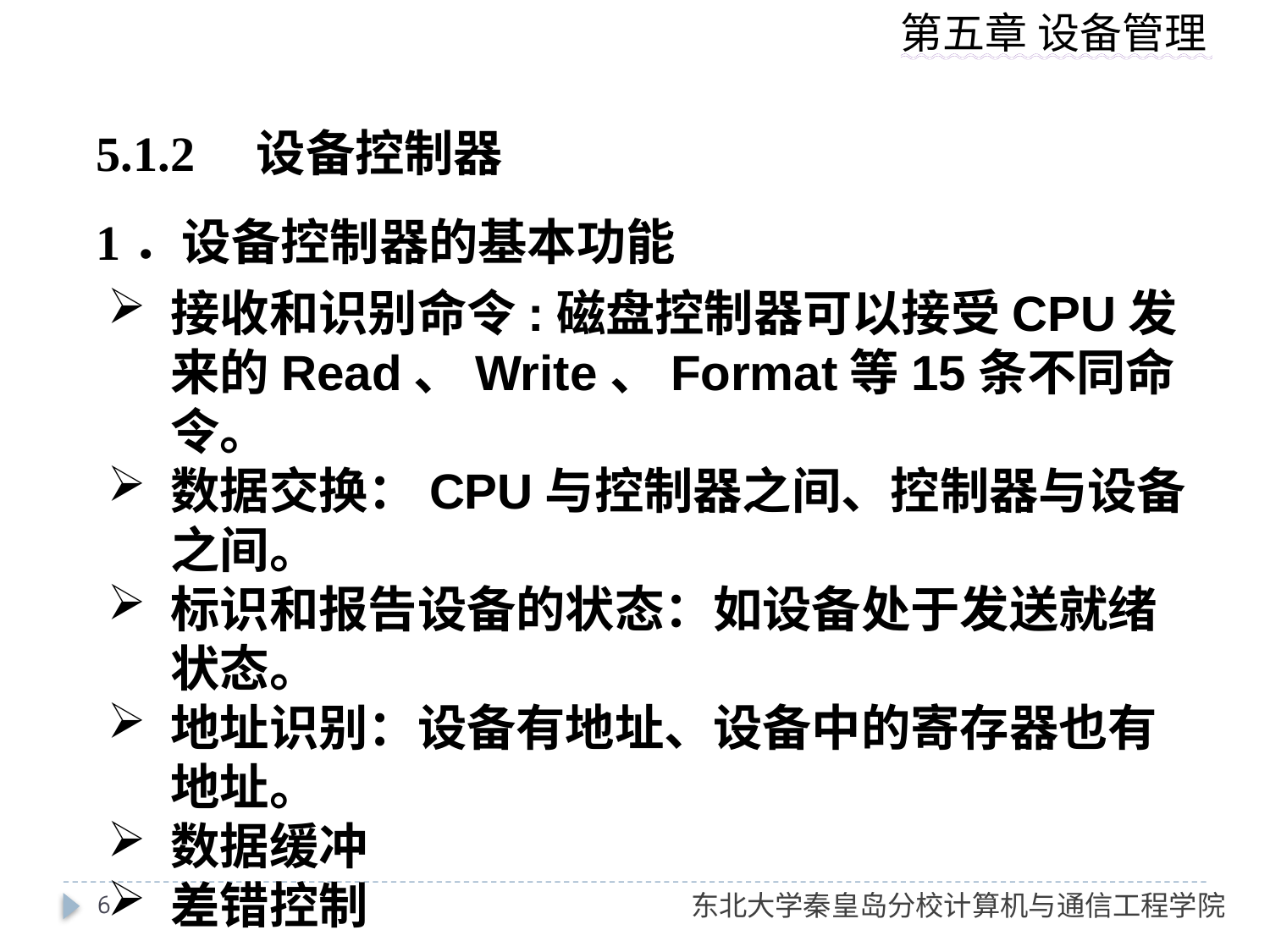

5.1.2　设备控制器
1．设备控制器的基本功能
接收和识别命令:磁盘控制器可以接受CPU发来的Read、Write、Format等15条不同命令。
数据交换：CPU与控制器之间、控制器与设备之间。
标识和报告设备的状态：如设备处于发送就绪状态。
地址识别：设备有地址、设备中的寄存器也有地址。
数据缓冲
差错控制
6